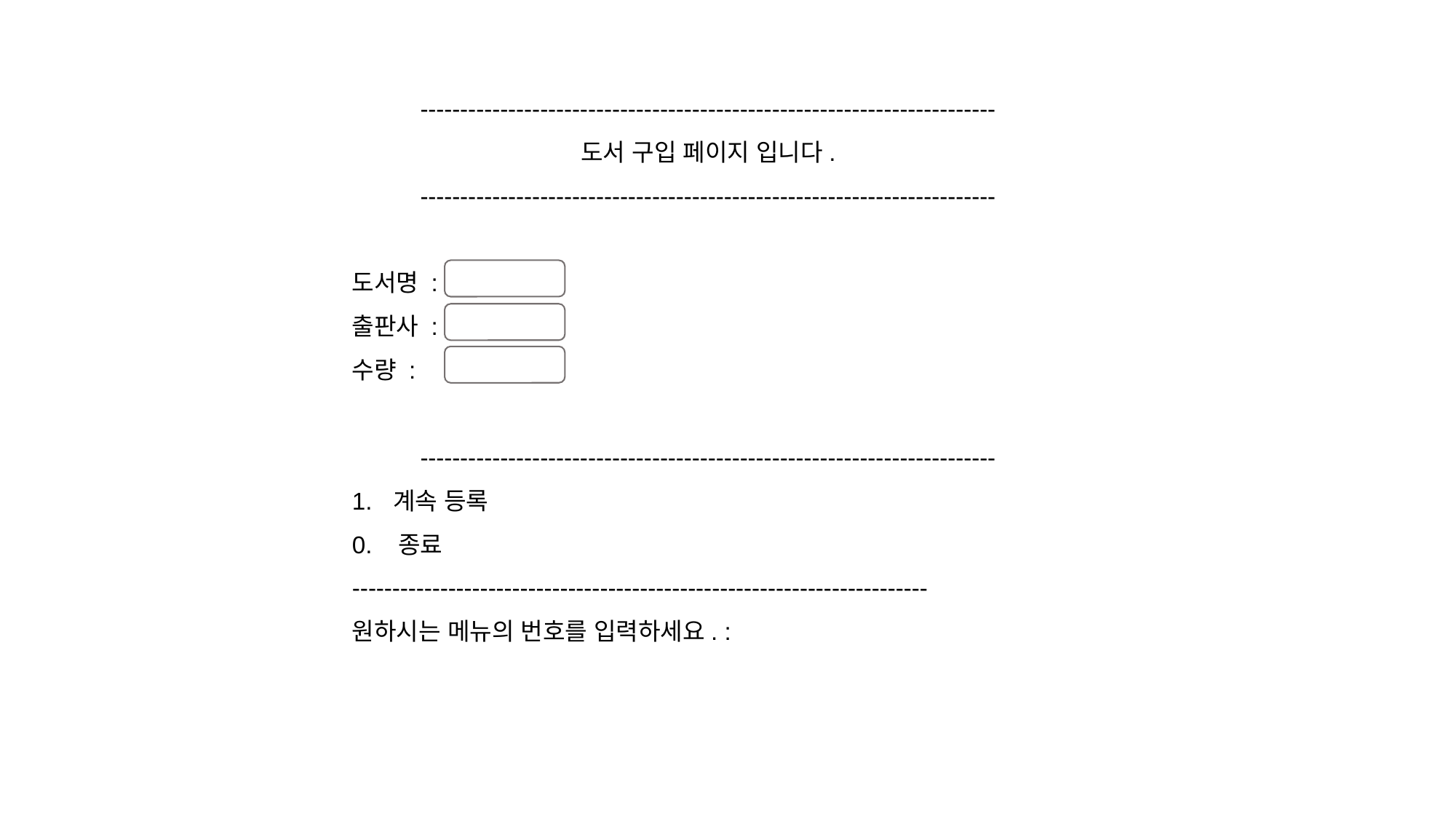

------------------------------------------------------------------------
도서 구입 페이지 입니다.
------------------------------------------------------------------------

도서명 :
출판사 :
수량 :

------------------------------------------------------------------------
계속 등록
0.   종료
------------------------------------------------------------------------
원하시는 메뉴의 번호를 입력하세요. :